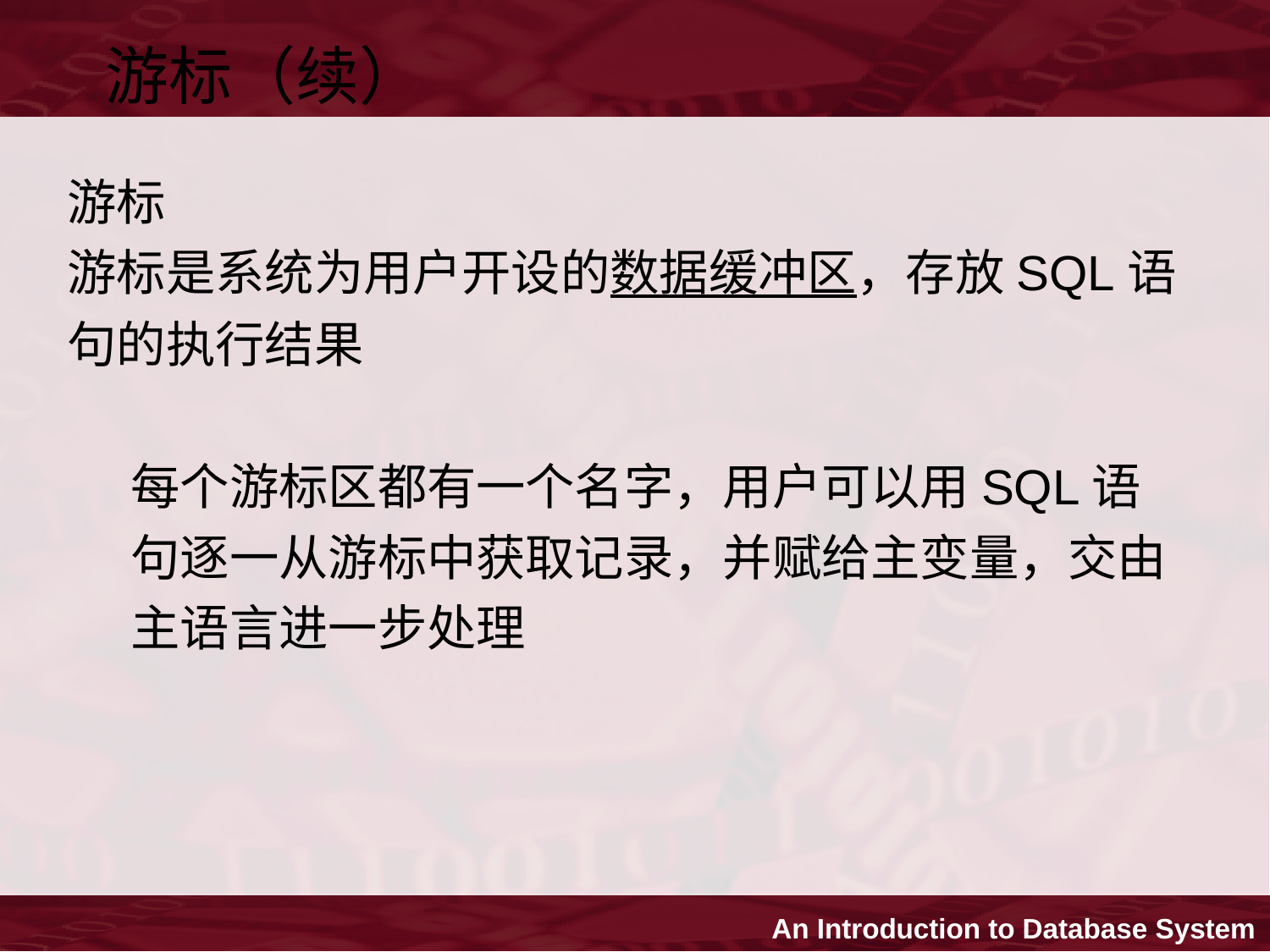

游标（续）
游标
游标是系统为用户开设的数据缓冲区，存放SQL语句的执行结果

每个游标区都有一个名字，用户可以用SQL语句逐一从游标中获取记录，并赋给主变量，交由主语言进一步处理